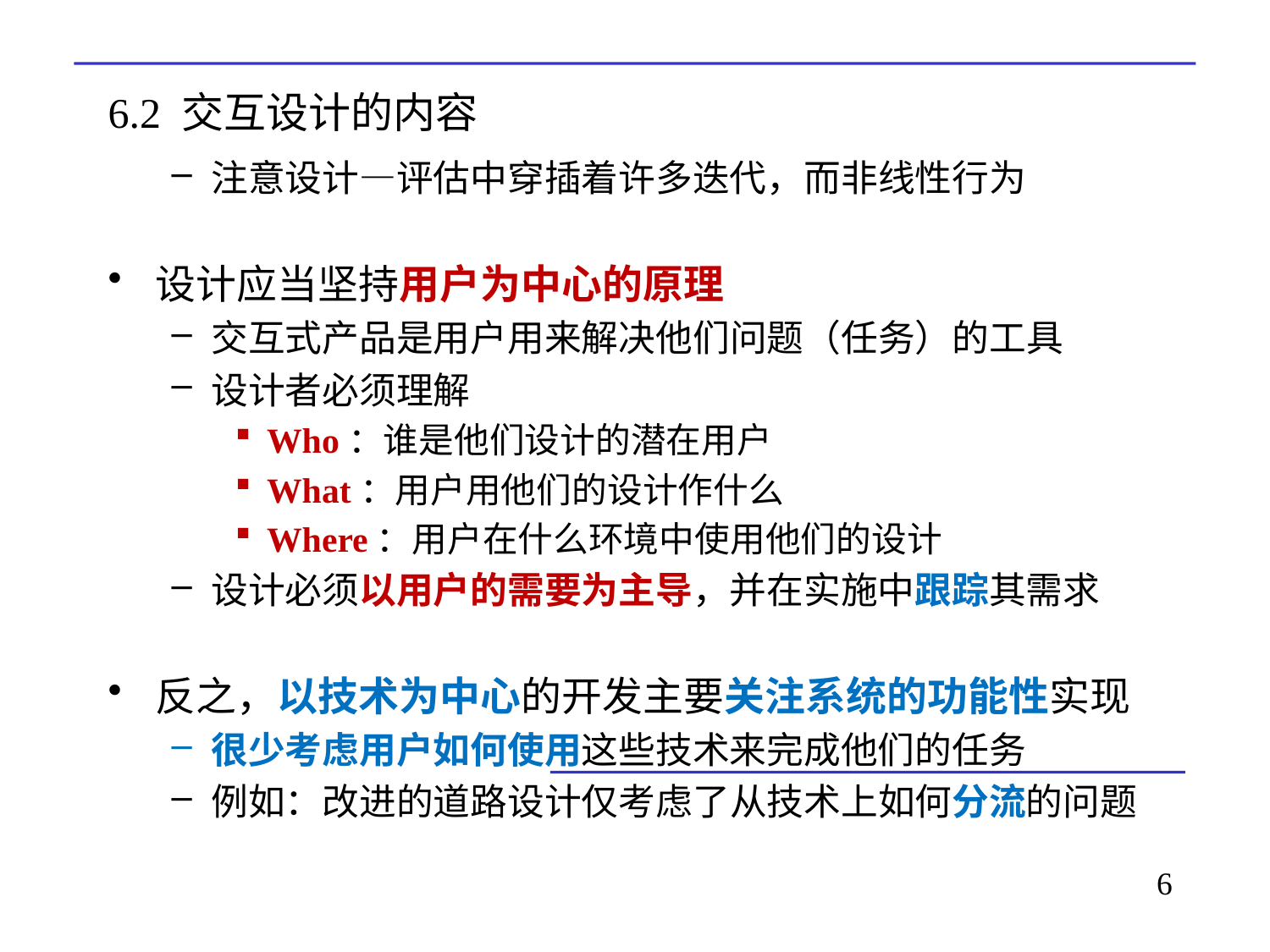

# 6.2 交互设计的内容
注意设计—评估中穿插着许多迭代，而非线性行为

设计应当坚持用户为中心的原理
交互式产品是用户用来解决他们问题（任务）的工具
设计者必须理解
Who：谁是他们设计的潜在用户
What：用户用他们的设计作什么
Where：用户在什么环境中使用他们的设计
设计必须以用户的需要为主导，并在实施中跟踪其需求

反之，以技术为中心的开发主要关注系统的功能性实现
很少考虑用户如何使用这些技术来完成他们的任务
例如：改进的道路设计仅考虑了从技术上如何分流的问题
6